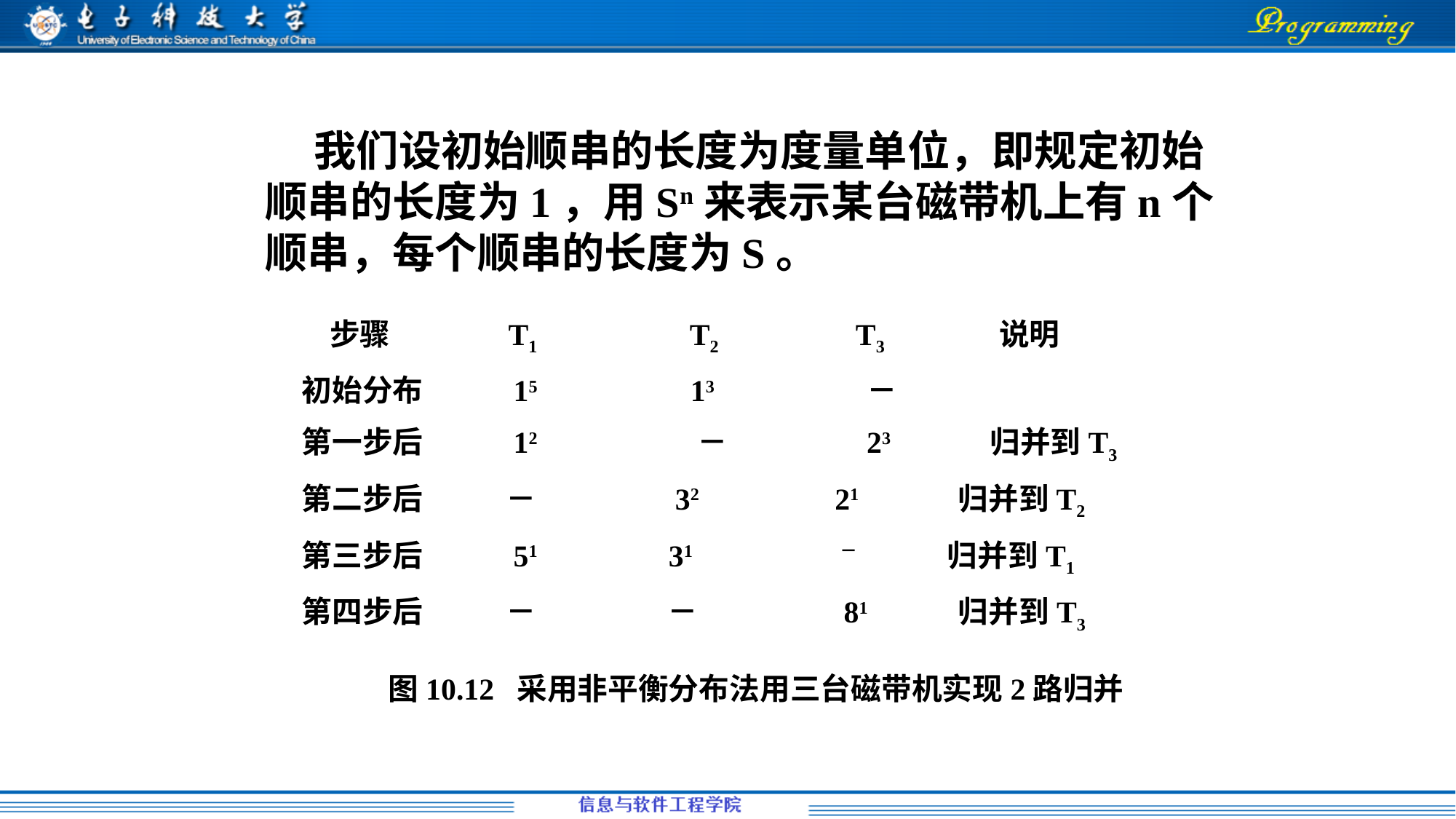

我们设初始顺串的长度为度量单位，即规定初始顺串的长度为1，用Sn来表示某台磁带机上有n个顺串，每个顺串的长度为S。
   步骤                T1                    T2                  T3              说明
初始分布            15                    13                   －
第一步后            12                    －                   23            归并到T3
第二步后            －                   32                               21            归并到T2
第三步后            51                              31                                －             归并到T1
第四步后            －                   －                    81                   归并到T3
图10.12  采用非平衡分布法用三台磁带机实现2路归并